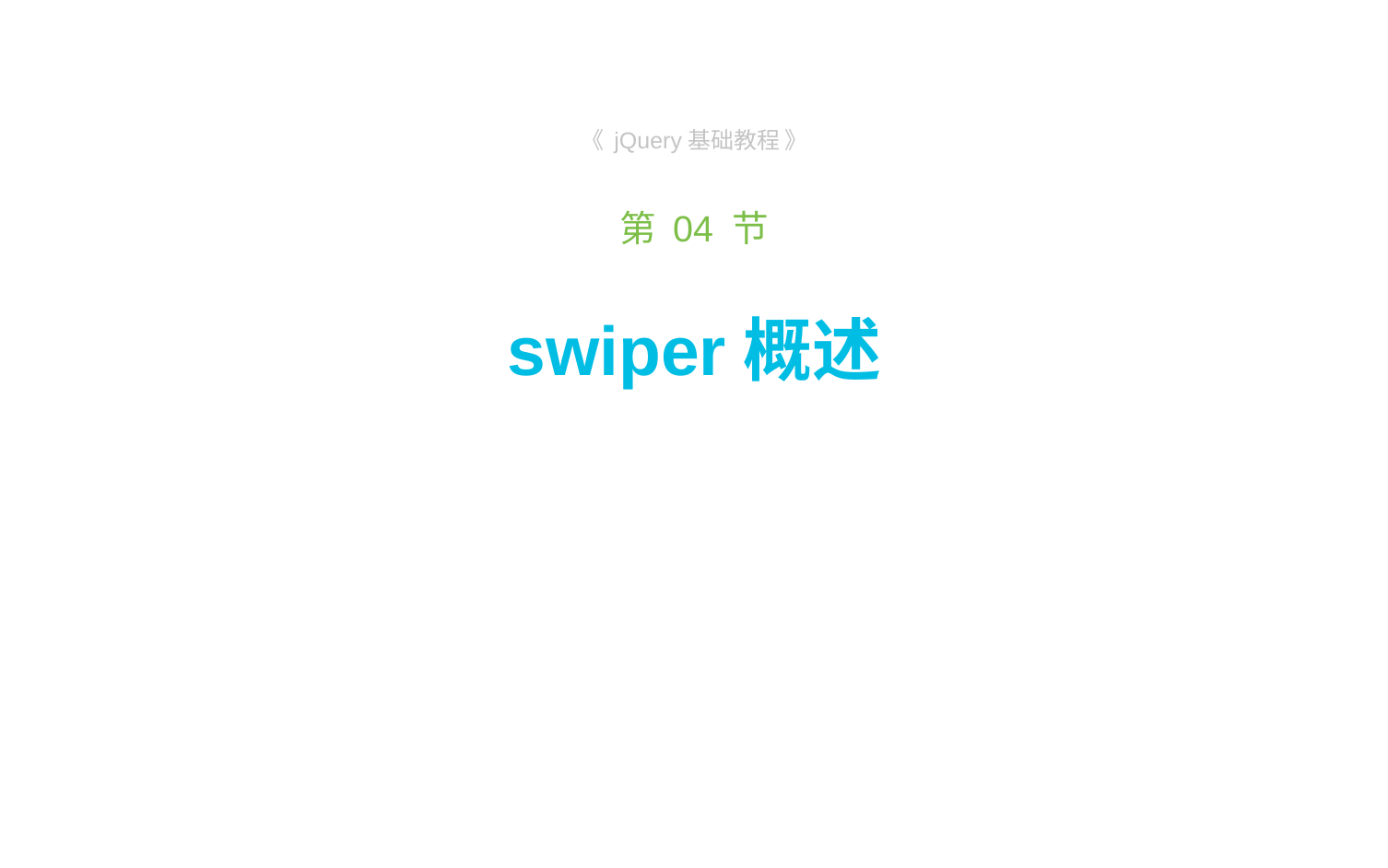

《 jQuery基础教程 》
第 04 节
# swiper概述